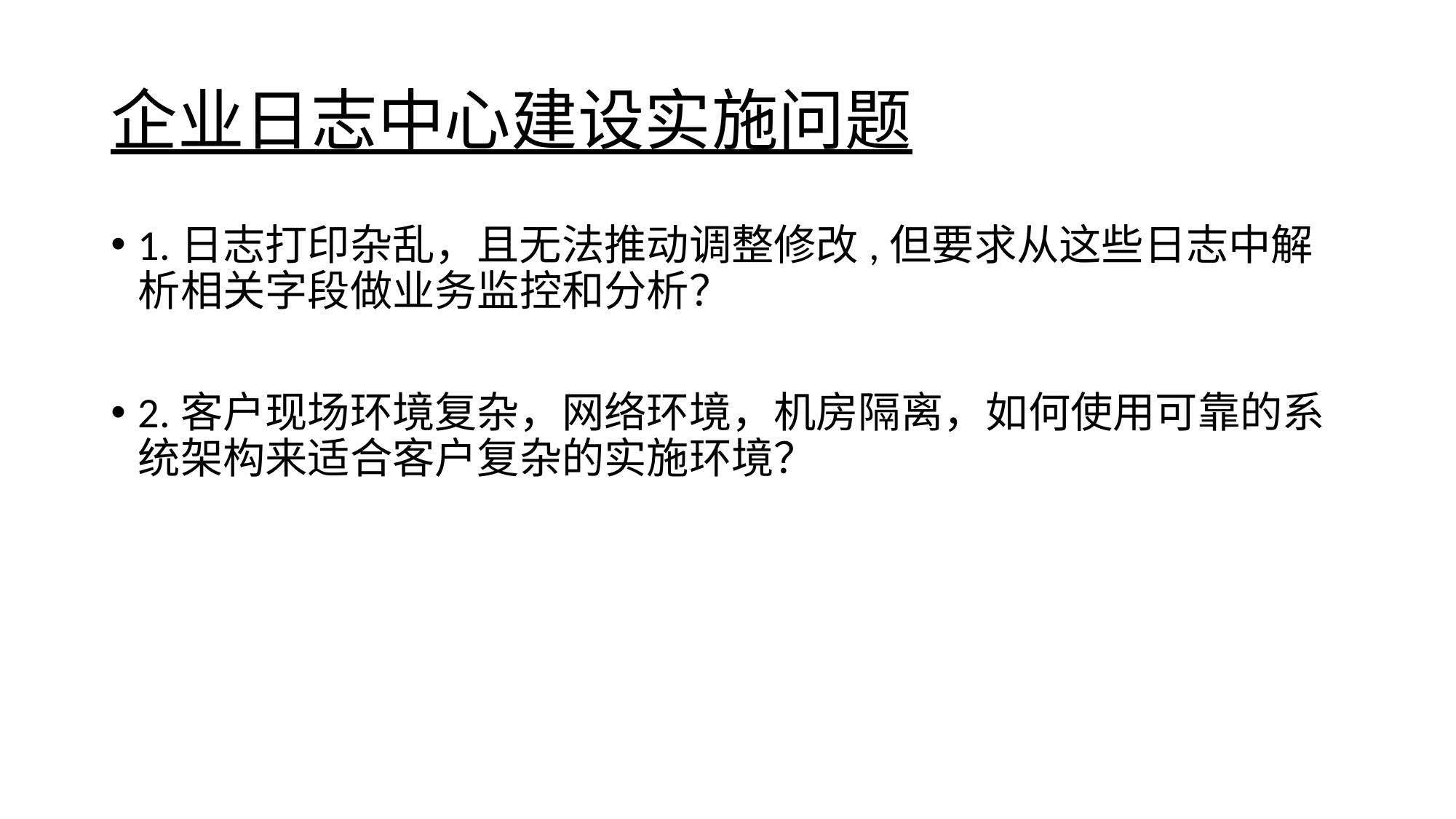

# 企业日志中心建设实施问题
1.日志打印杂乱，且无法推动调整修改,但要求从这些日志中解析相关字段做业务监控和分析？

2.客户现场环境复杂，网络环境，机房隔离，如何使用可靠的系统架构来适合客户复杂的实施环境？